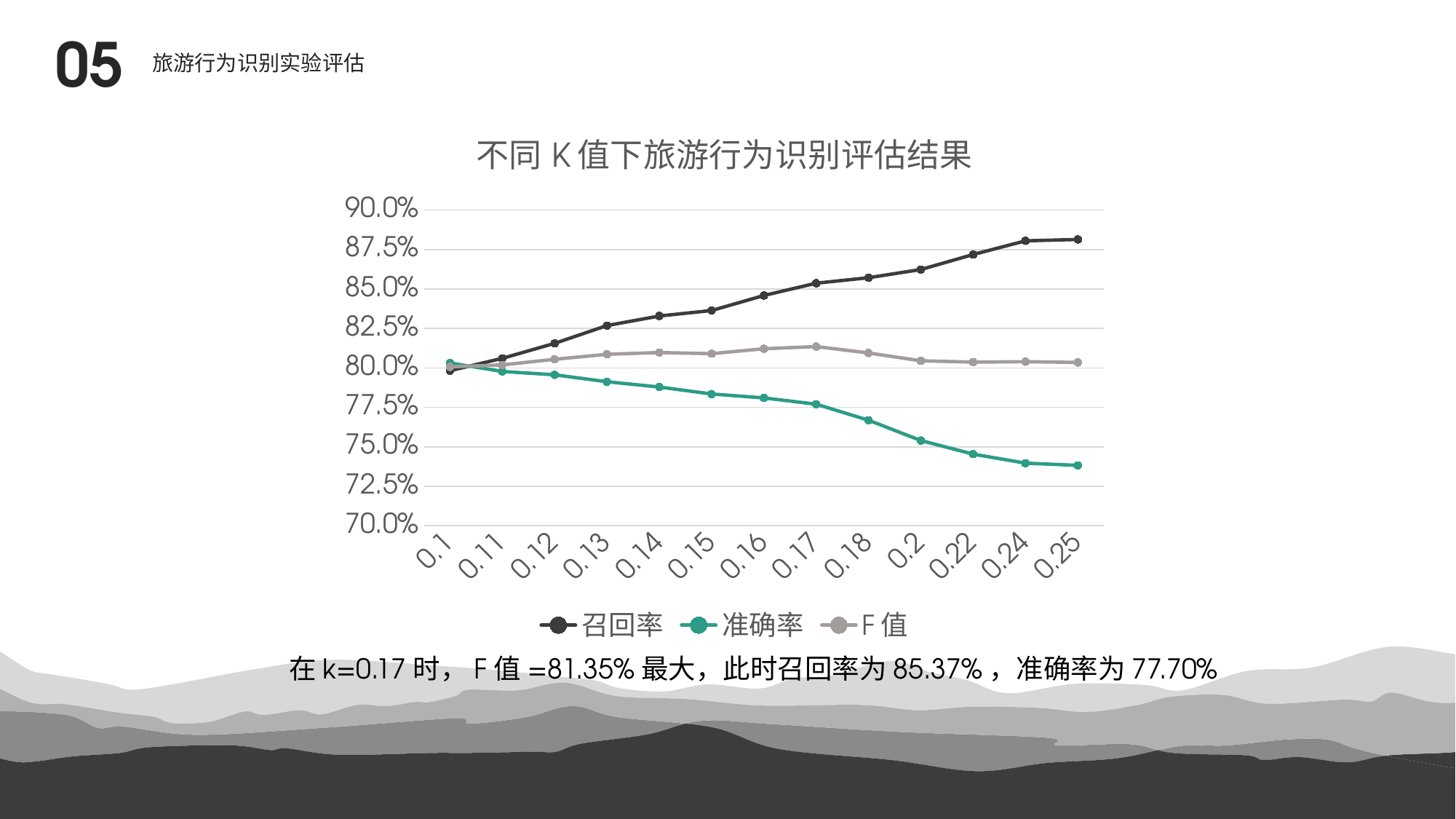

05
旅游行为识别实验评估

### Chart: 不同K值下旅游行为识别评估结果

| Category |  |  |  |
|---|---|---|---|
| 0.1 | 0.7982683982683982 | 0.8031358885017421 | 0.8006947459834998 |
| 0.11 | 0.806060606060606 | 0.7977720651242503 | 0.801894918173988 |
| 0.12 | 0.8155844155844156 | 0.7956081081081081 | 0.8054724241128687 |
| 0.13 | 0.8268398268398268 | 0.7912178956089478 | 0.8086367485182049 |
| 0.14000000000000001 | 0.8329004329004329 | 0.7878787878787878 | 0.8097643097643097 |
| 0.15 | 0.8363636363636363 | 0.7834549878345499 | 0.8090452261306532 |
| 0.16 | 0.8458874458874459 | 0.7809752198241406 | 0.8121363258520365 |
| 0.17 | 0.8536796536796537 | 0.77698975571316 | 0.8135313531353137 |
| 0.18 | 0.8571428571428571 | 0.7668474051123161 | 0.8094848732624693 |
| 0.2 | 0.8623376623376623 | 0.7539742619227857 | 0.8045234248788368 |
| 0.22 | 0.8718614718614719 | 0.7453737971872687 | 0.8036711891460495 |
| 0.24 | 0.8805194805194805 | 0.7396363636363636 | 0.8039525691699605 |
| 0.25 | 0.8813852813852814 | 0.73821609862219 | 0.8034727703235991 |
在k=0.17时，F值=81.35%最大，此时召回率为85.37%，准确率为77.70%